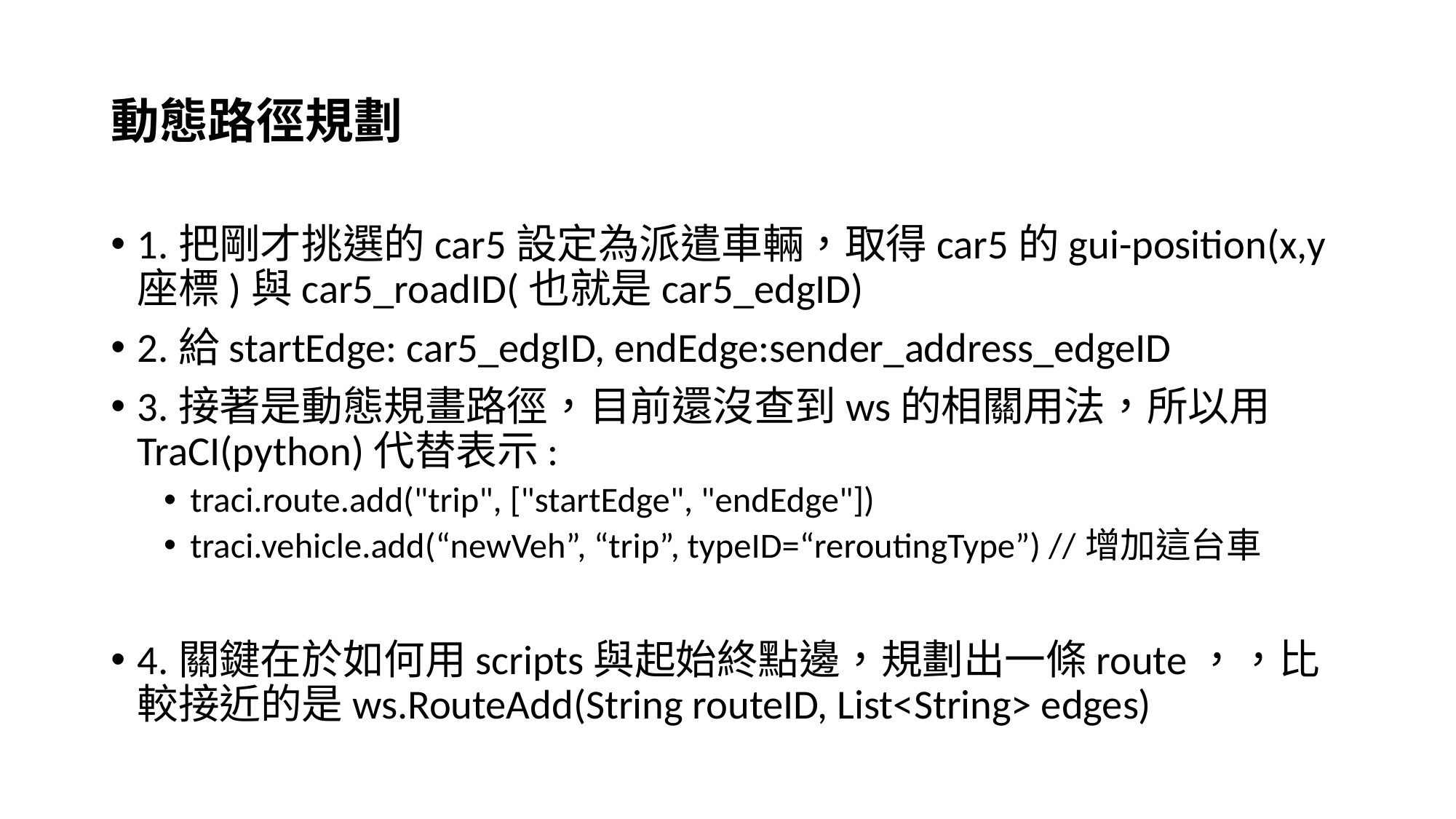

# 動態路徑規劃
1.把剛才挑選的car5設定為派遣車輛，取得car5的gui-position(x,y座標)與car5_roadID(也就是car5_edgID)
2.給startEdge: car5_edgID, endEdge:sender_address_edgeID
3.接著是動態規畫路徑，目前還沒查到ws的相關用法，所以用TraCI(python)代替表示:
traci.route.add("trip", ["startEdge", "endEdge"])
traci.vehicle.add(“newVeh”, “trip”, typeID=“reroutingType”) //增加這台車

4.關鍵在於如何用scripts與起始終點邊，規劃出一條route，，比較接近的是ws.RouteAdd(String routeID, List<String> edges)